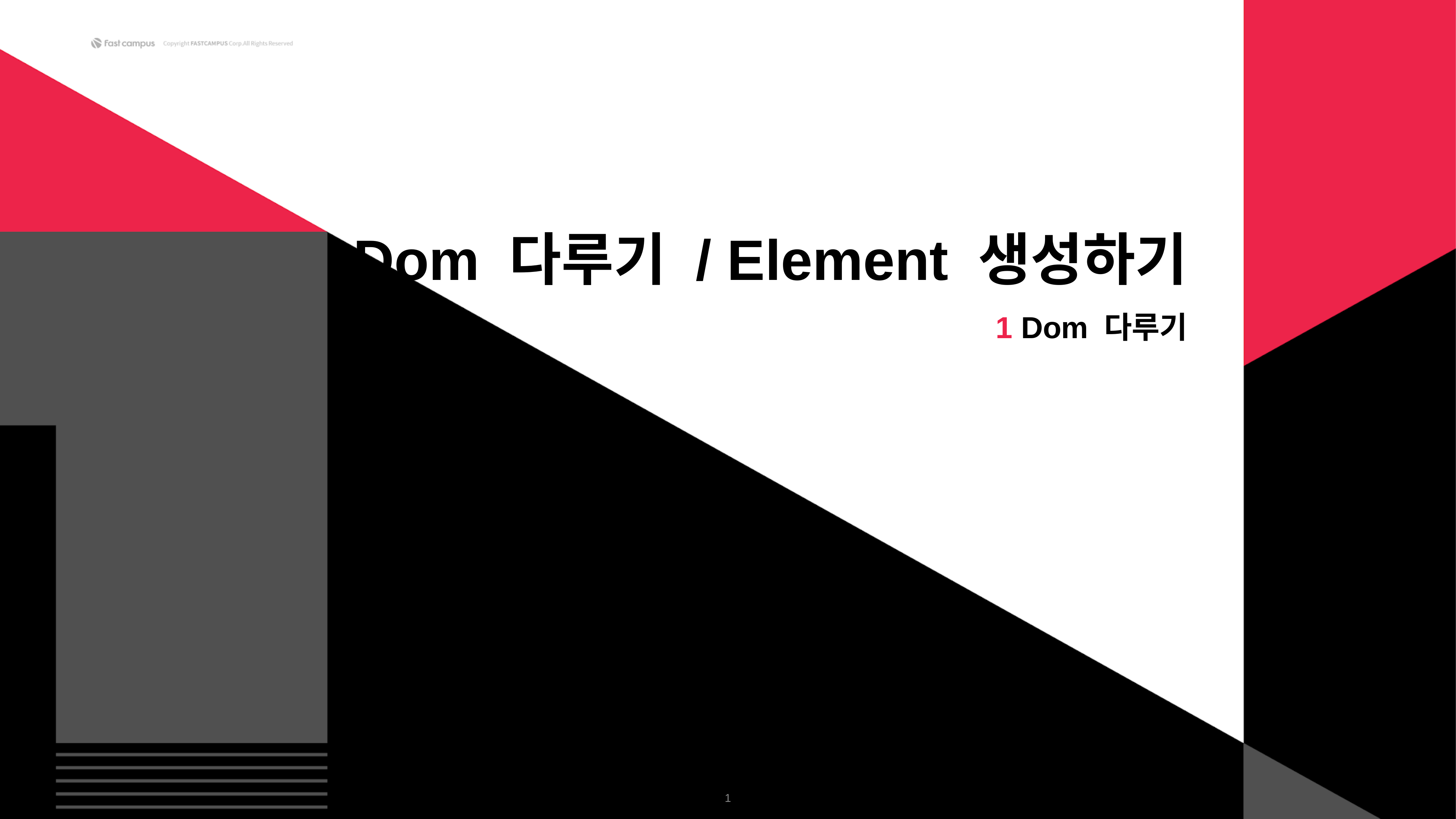

Dom 다루기 / Element 생성하기

1 Dom 다루기
1